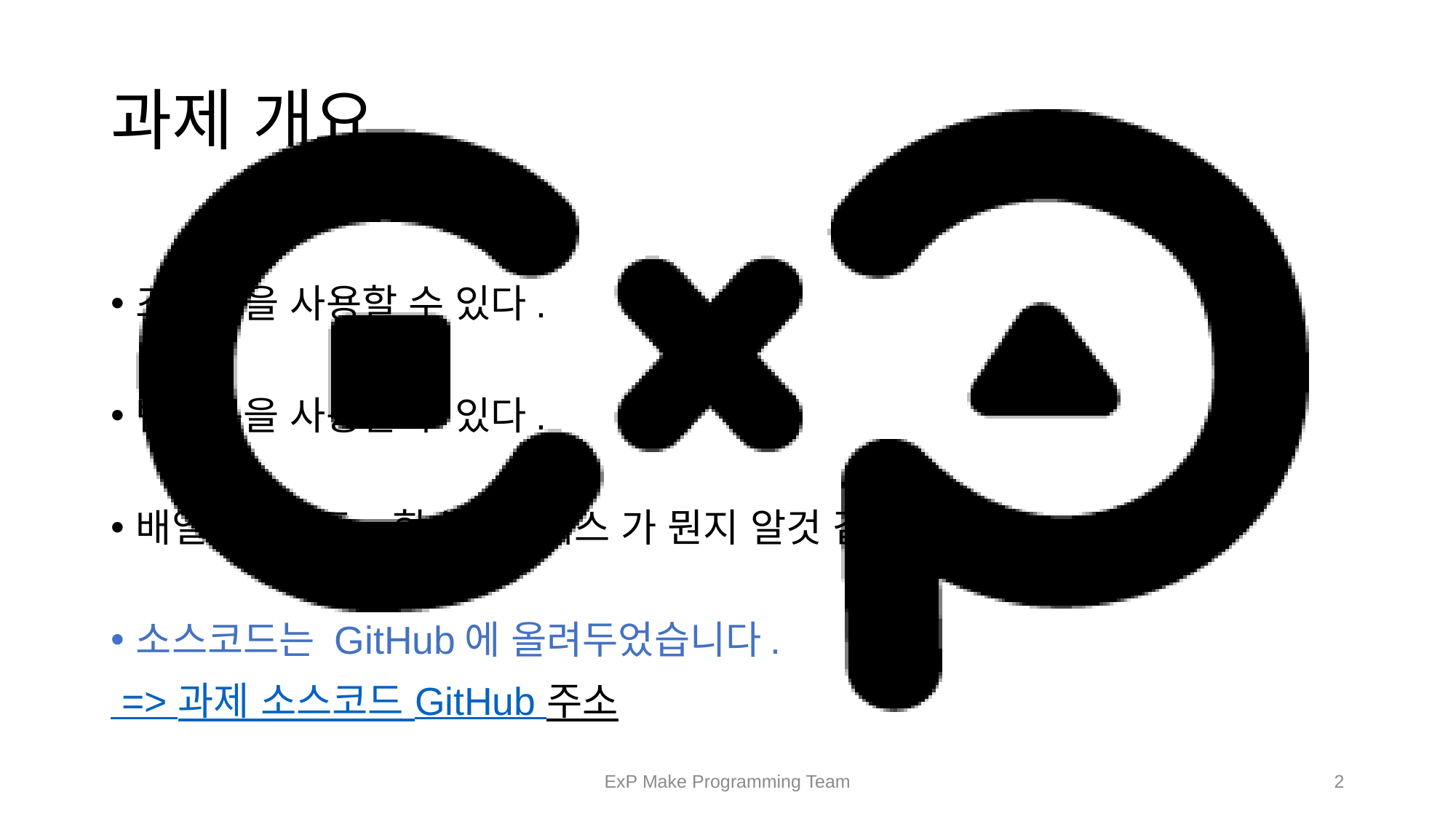

# 과제 개요

조건문을 사용할 수 있다.

반복문을 사용할 수 있다.

배열, 리스트, 함수, 클래스 가 뭔지 알것 같다.

소스코드는 GitHub에 올려두었습니다.
 => 과제 소스코드 GitHub 주소
ExP Make Programming Team
2